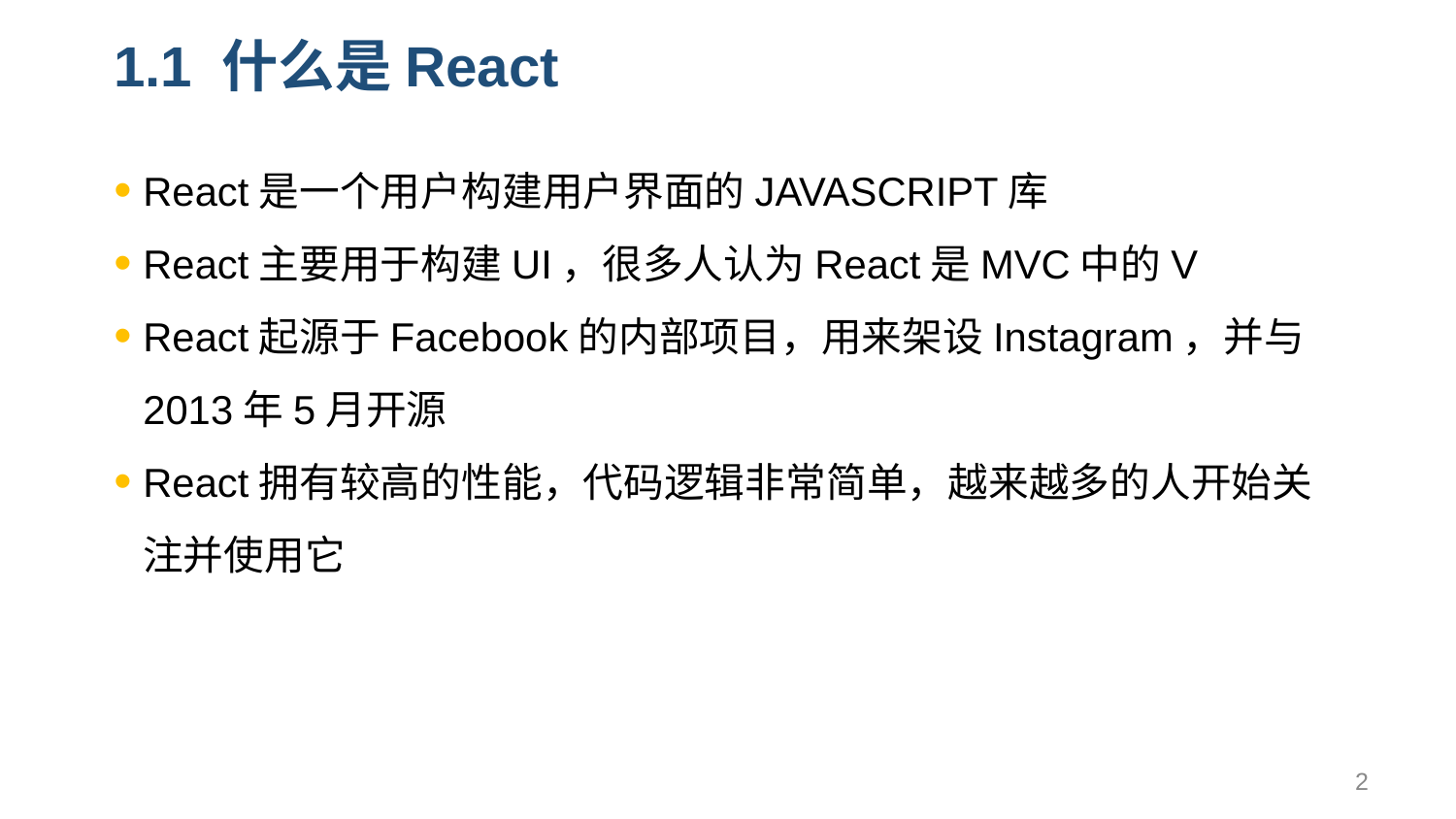

# 1.1 什么是React
React是一个用户构建用户界面的JAVASCRIPT库
React主要用于构建UI，很多人认为React是MVC中的V
React起源于Facebook的内部项目，用来架设Instagram，并与2013年5月开源
React拥有较高的性能，代码逻辑非常简单，越来越多的人开始关注并使用它
2